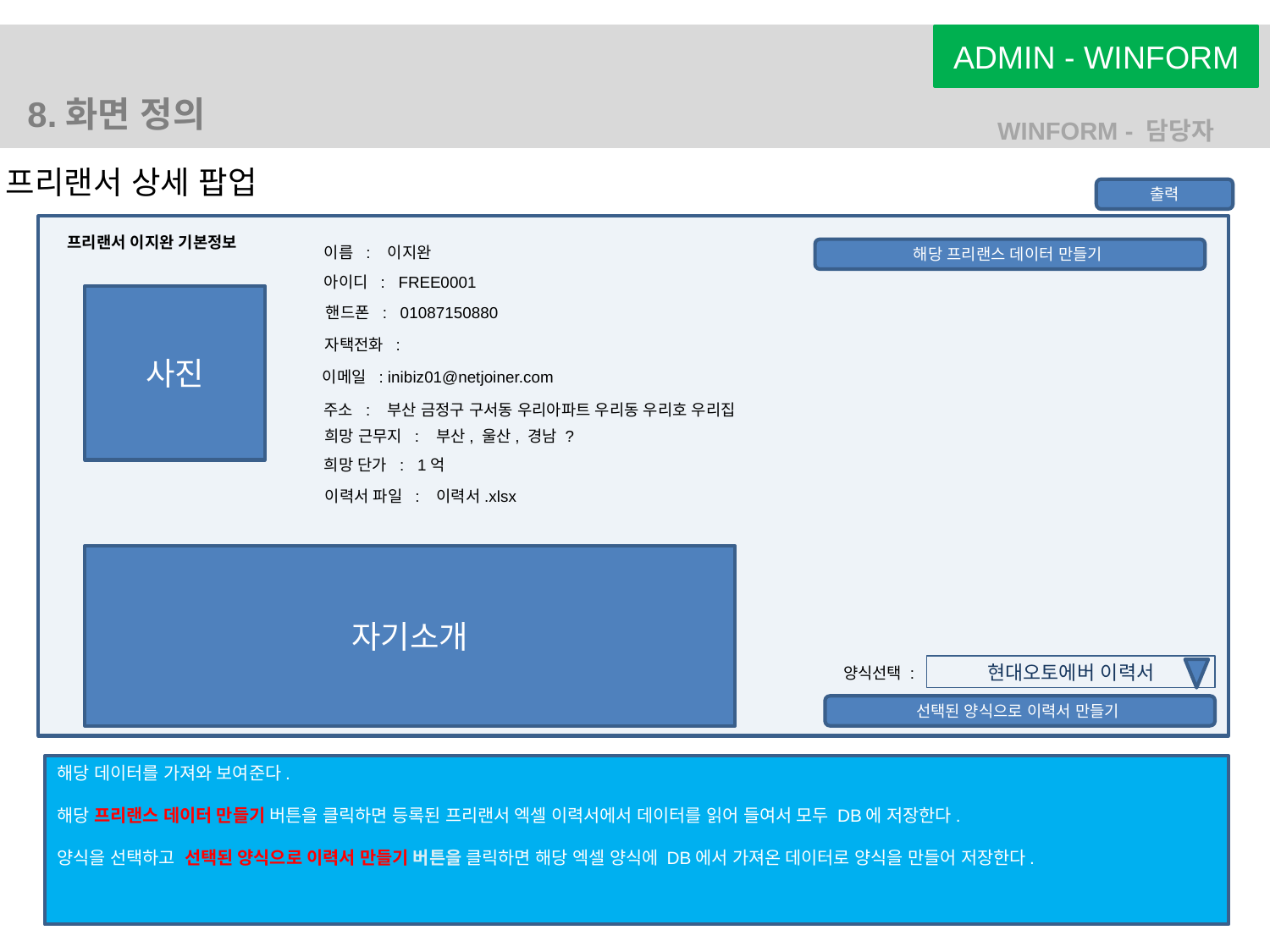

ADMIN - WINFORM
8.화면 정의
WINFORM - 담당자
프리랜서 상세 팝업
출력

프리랜서 이지완 기본정보
이름  :   이지완
해당 프리랜스 데이터 만들기
아이디  :   FREE0001
사진
핸드폰  :   01087150880
자택전화  :
이메일  : inibiz01@netjoiner.com
주소  :   부산 금정구 구서동 우리아파트 우리동 우리호 우리집
희망 근무지  :   부산, 울산, 경남 ?
희망 단가  :   1억
이력서 파일  :   이력서.xlsx
자기소개
현대오토에버 이력서
양식선택 :

선택된 양식으로 이력서 만들기
해당 데이터를 가져와 보여준다.

해당 프리랜스 데이터 만들기 버튼을 클릭하면 등록된 프리랜서 엑셀 이력서에서 데이터를 읽어 들여서 모두 DB에 저장한다.

양식을 선택하고  선택된 양식으로 이력서 만들기 버튼을 클릭하면 해당 엑셀 양식에 DB에서 가져온 데이터로 양식을 만들어 저장한다.